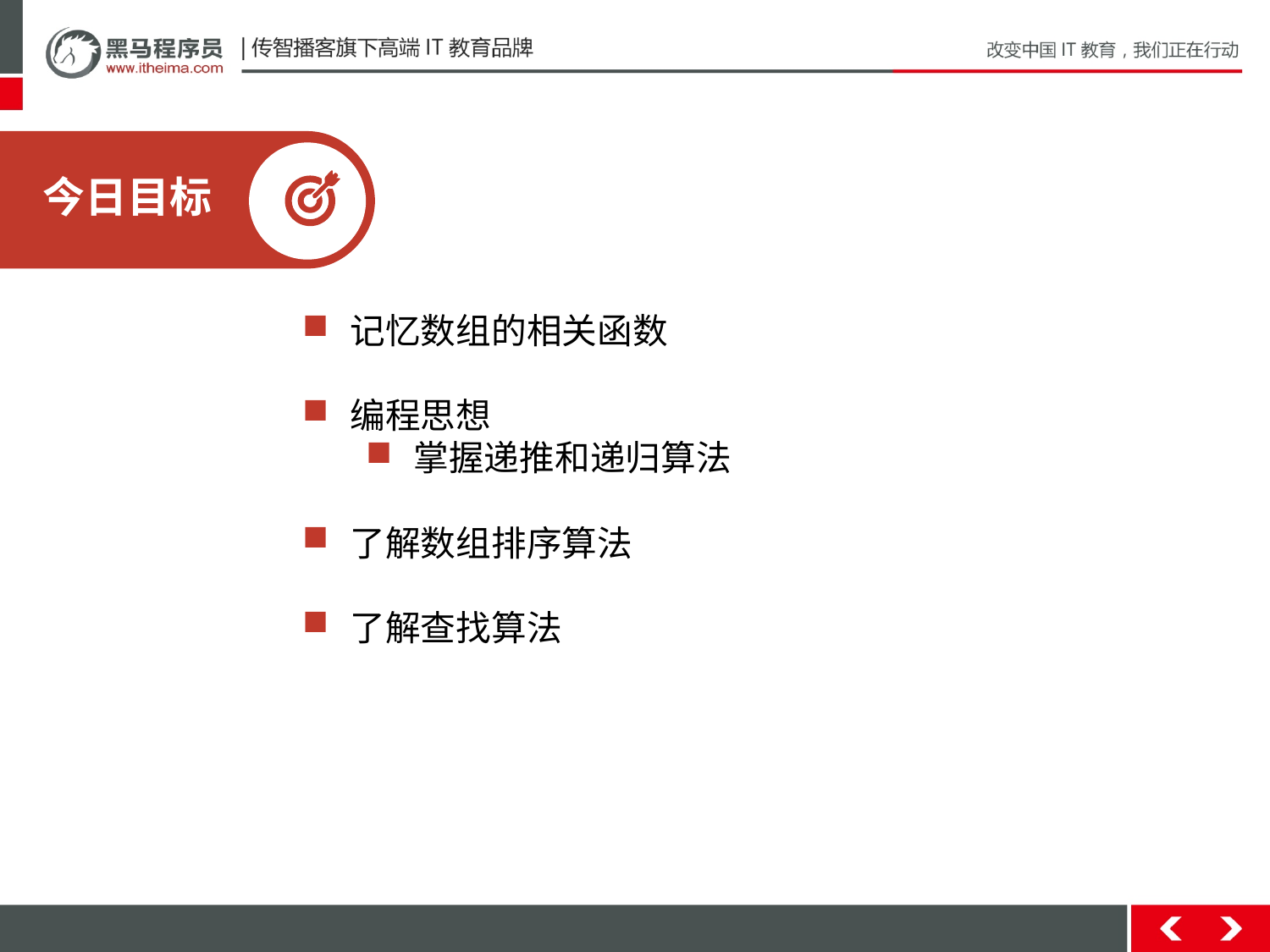

今日目标

记忆数组的相关函数

编程思想
掌握递推和递归算法

了解数组排序算法

了解查找算法